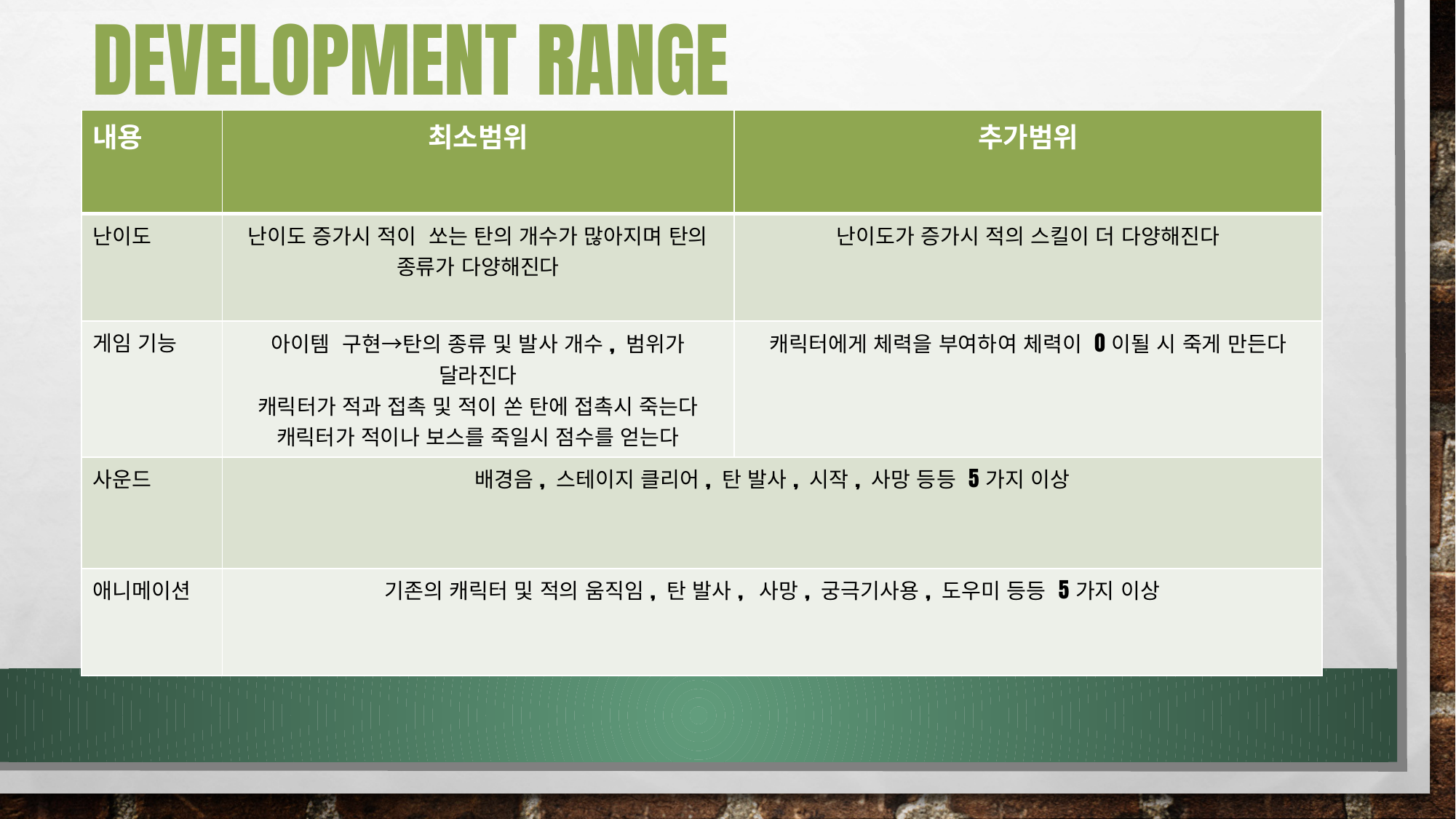

# Development Range
| 내용 | 최소범위 | 추가범위 |
| --- | --- | --- |
| 난이도 | 난이도 증가시 적이 쏘는 탄의 개수가 많아지며 탄의 종류가 다양해진다 | 난이도가 증가시 적의 스킬이 더 다양해진다 |
| 게임 기능 | 아이템 구현→탄의 종류 및 발사 개수, 범위가 달라진다 캐릭터가 적과 접촉 및 적이 쏜 탄에 접촉시 죽는다 캐릭터가 적이나 보스를 죽일시 점수를 얻는다 | 캐릭터에게 체력을 부여하여 체력이 0이될 시 죽게 만든다 |
| 사운드 | 배경음, 스테이지 클리어, 탄 발사, 시작, 사망 등등 5가지 이상 |  |
| 애니메이션 | 기존의 캐릭터 및 적의 움직임, 탄 발사, 사망, 궁극기사용, 도우미 등등 5가지 이상 |  |